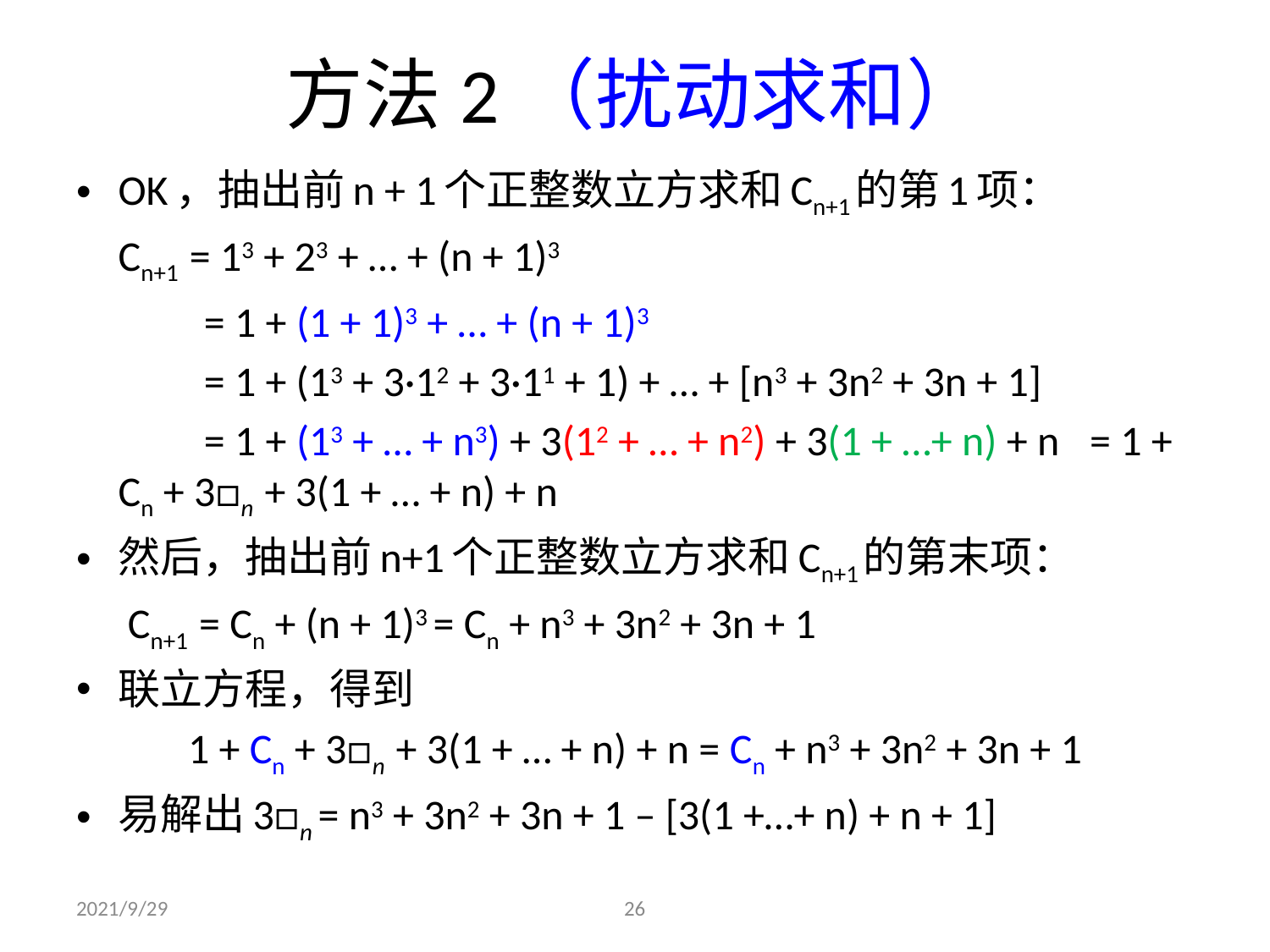

# 方法2（扰动求和）
OK，抽出前n + 1个正整数立方求和Cn+1的第1项：
	Cn+1  = 13 + 23 + … + (n + 1)3
	         = 1 + (1 + 1)3 + … + (n + 1)3
	         = 1 + (13 + 3·12 + 3·11 + 1) + … + [n3 + 3n2 + 3n + 1]
	         = 1 + (13 + … + n3) + 3(12 + … + n2) + 3(1 + …+ n) + n 	  = 1 + Cn + 3□n  + 3(1 + … + n) + n
然后，抽出前n+1个正整数立方求和Cn+1的第末项：
	 Cn+1  = Cn + (n + 1)3 = Cn + n3 + 3n2 + 3n + 1
联立方程，得到
1 + Cn + 3□n  + 3(1 + … + n) + n = Cn + n3 + 3n2 + 3n + 1
易解出3□n = n3 + 3n2 + 3n + 1 – [3(1 +…+ n) + n + 1]
2021/9/29
26